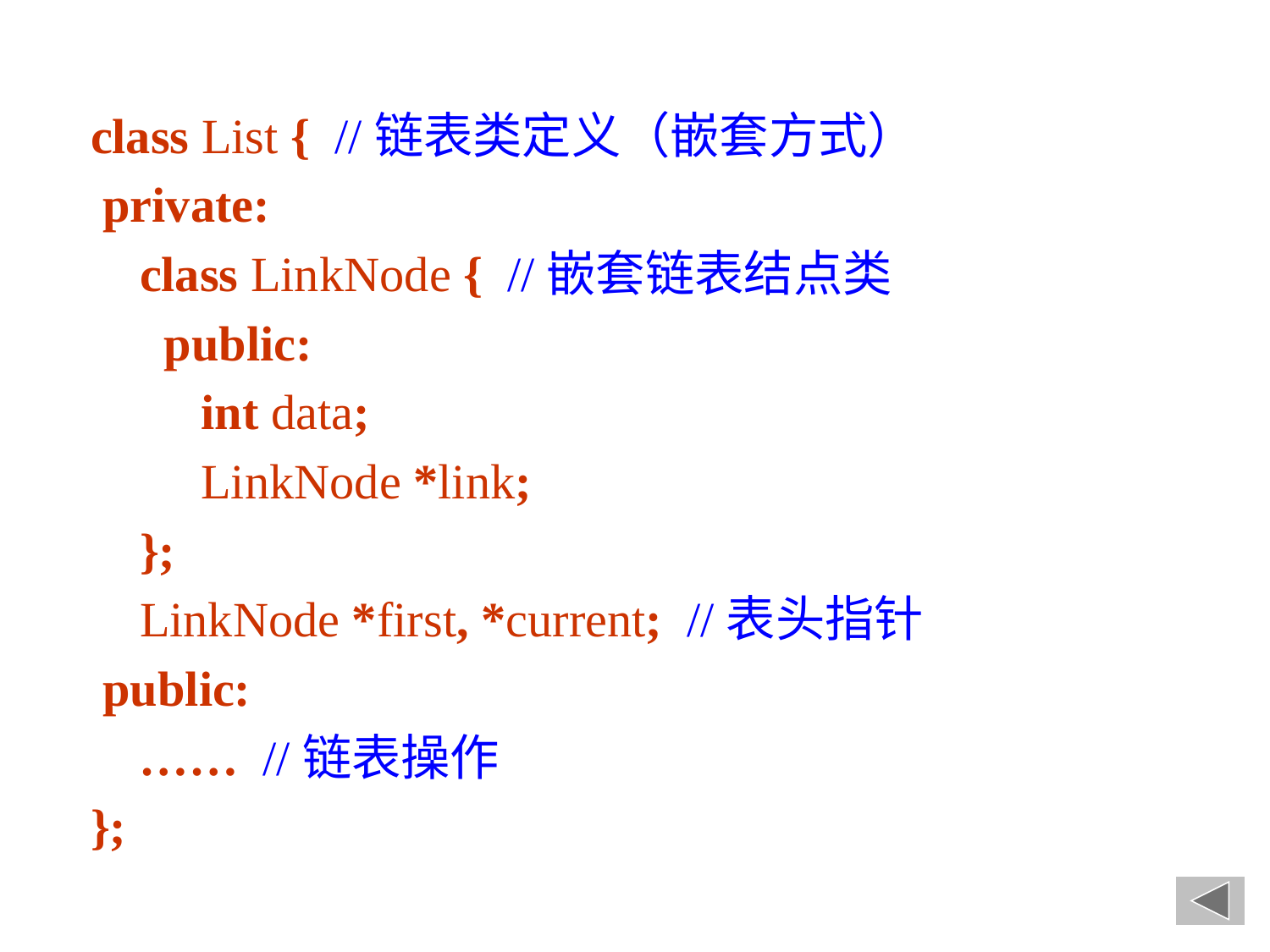

class List {  //链表类定义（嵌套方式）
 private:
    class LinkNode {  //嵌套链表结点类
      public:
         int data;
         LinkNode *link;
    };
    LinkNode *first, *current;  //表头指针
 public:
    ……  //链表操作
};
82